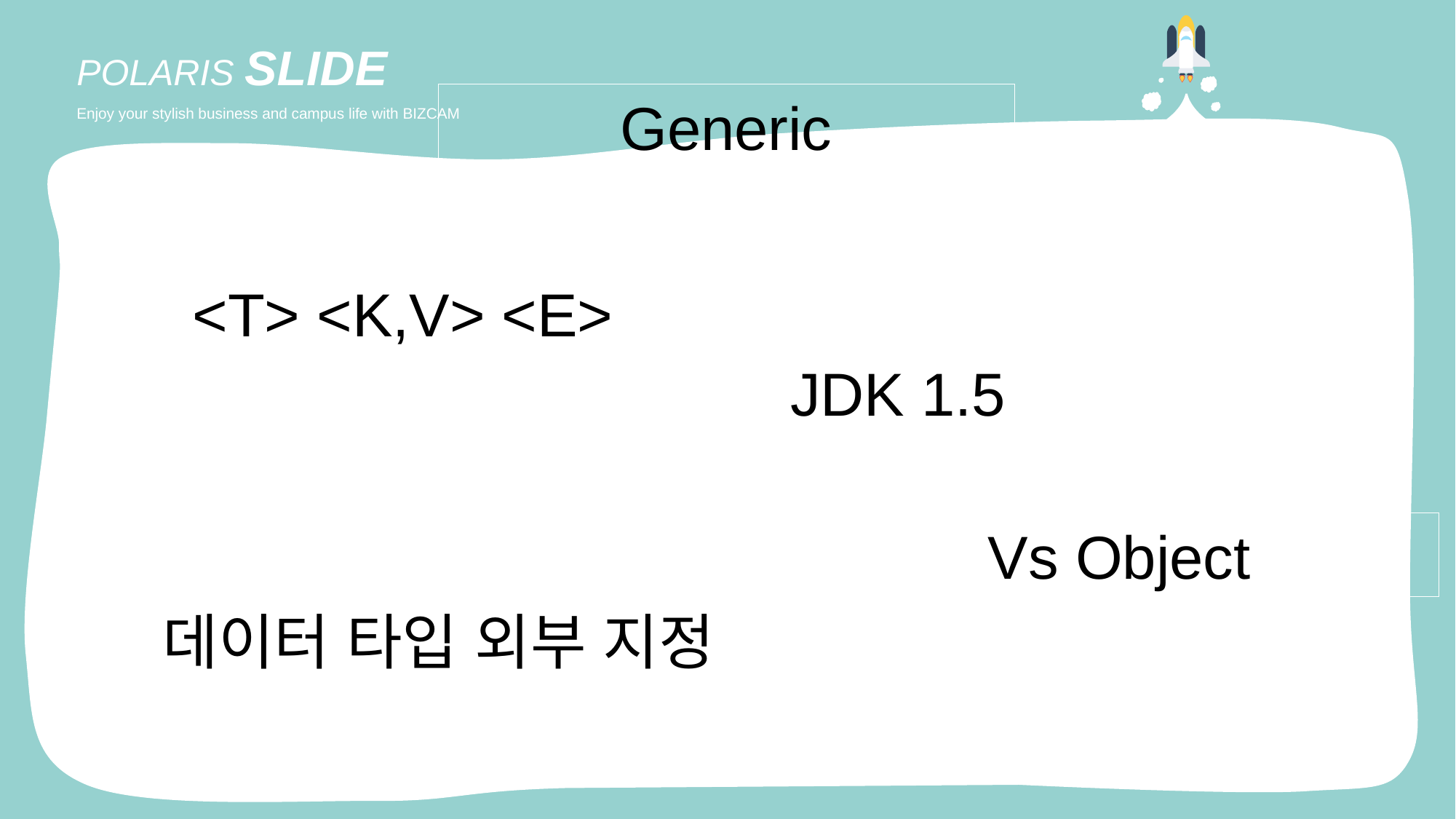

POLARIS SLIDE
Enjoy your stylish business and campus life with BIZCAM

Generic

<T> <K,V> <E>
JDK 1.5
Vs Object
데이터 타입 외부 지정